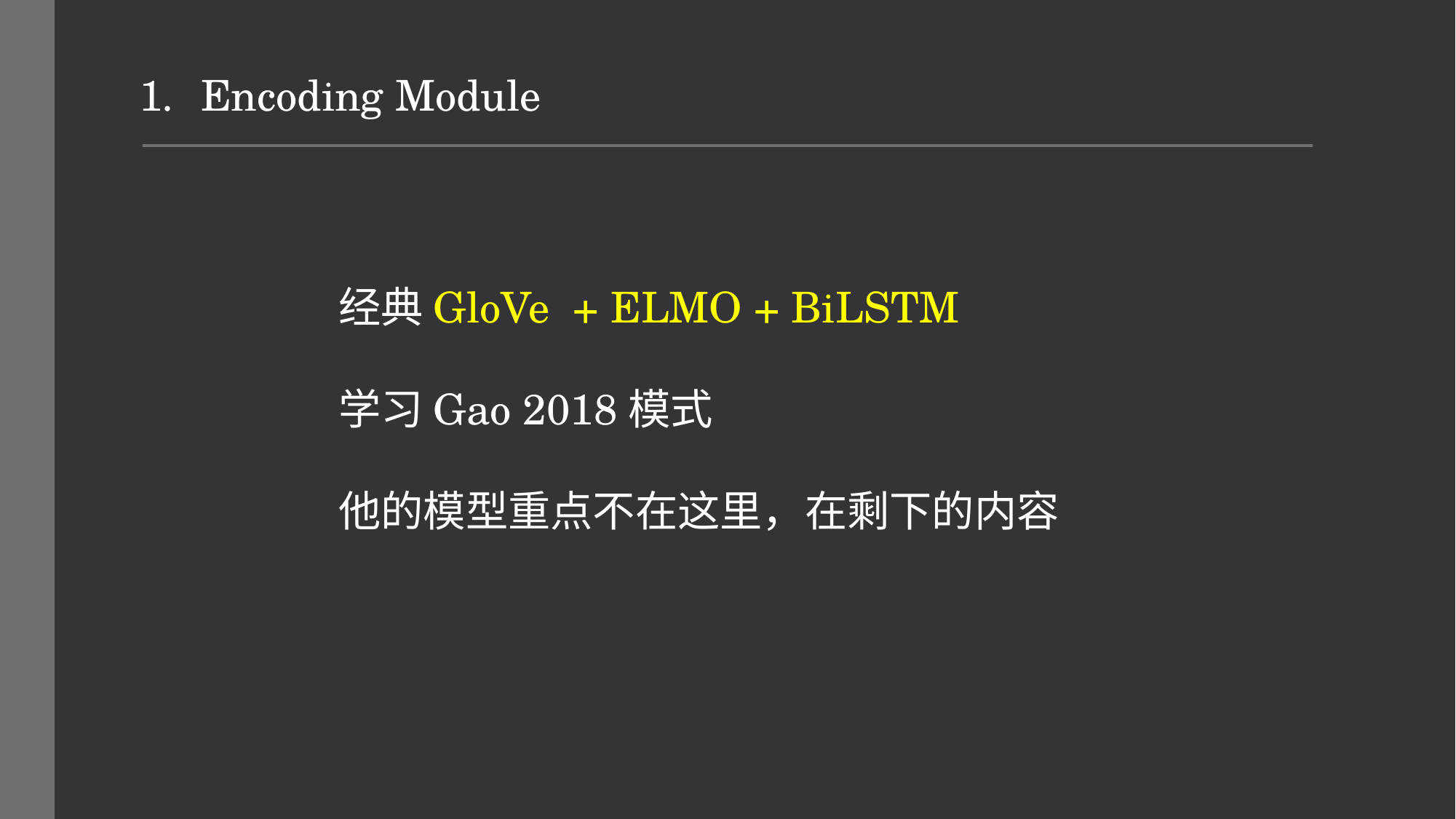

Encoding Module
经典GloVe  + ELMO + BiLSTM

学习Gao 2018模式

他的模型重点不在这里，在剩下的内容